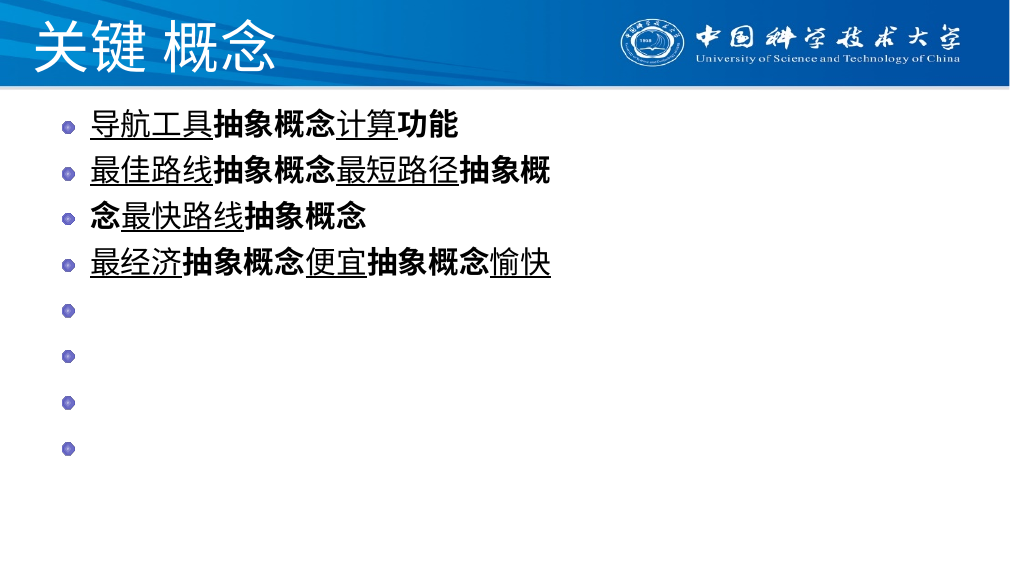

# 关键 概念
导航工具抽象概念计算功能
最佳路线抽象概念最短路径抽象概念最快路线抽象概念
最经济抽象概念便宜抽象概念愉快